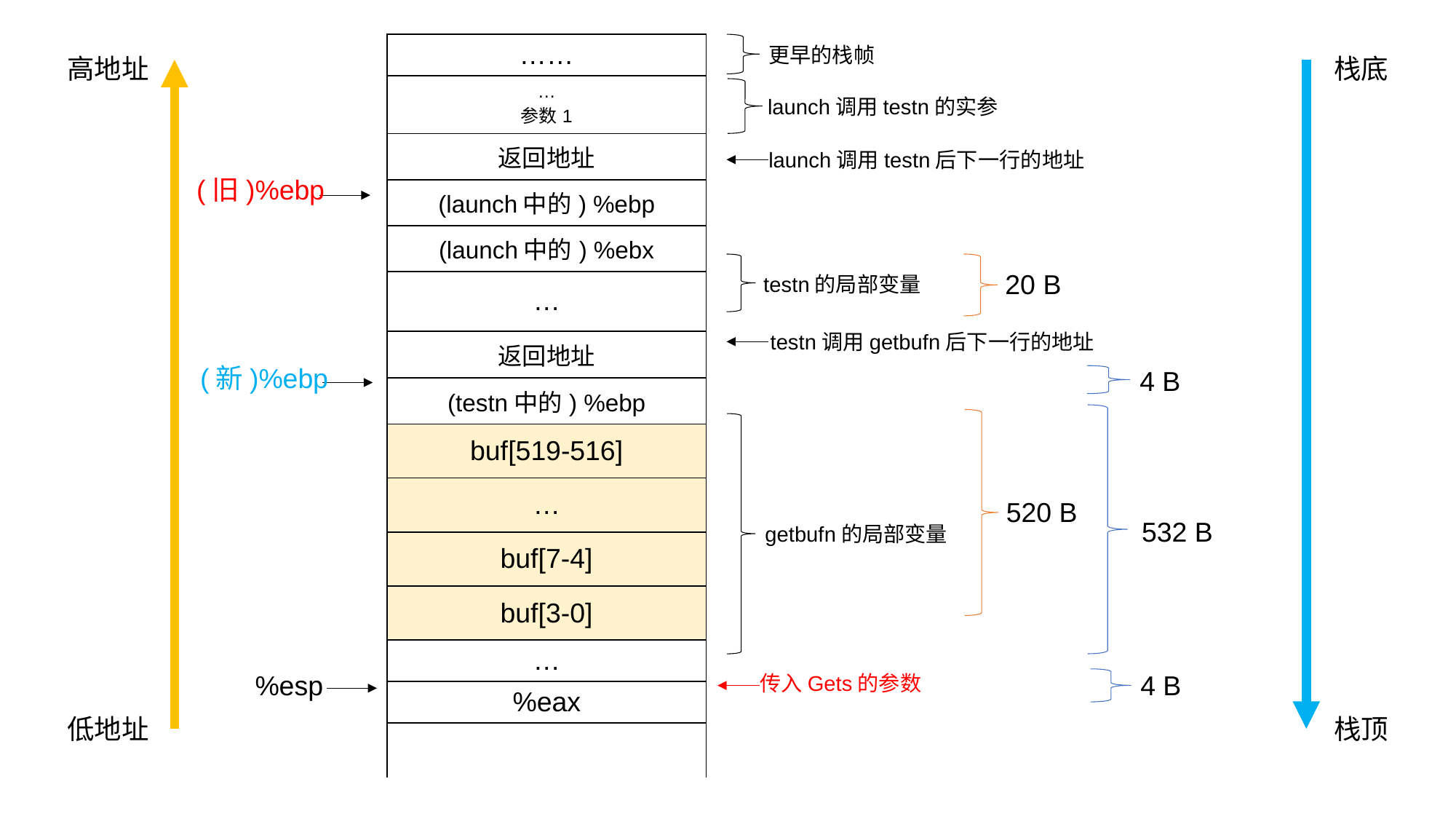

| …… |
| --- |
| … 参数1 |
| 返回地址 |
| (launch中的) %ebp |
| (launch中的) %ebx |
| … |
| 返回地址 |
| (testn中的) %ebp |
| buf[519-516] |
| … |
| buf[7-4] |
| buf[3-0] |
| … |
| %eax |
|  |

更早的栈帧
栈底
栈顶
高地址
低地址

launch调用testn的实参
launch调用testn后下一行的地址
(旧)%ebp

20 B
testn的局部变量
testn调用getbufn后下一行的地址
(新)%ebp
4 B

520 B
532 B
getbufn的局部变量
%esp
4 B
传入Gets的参数